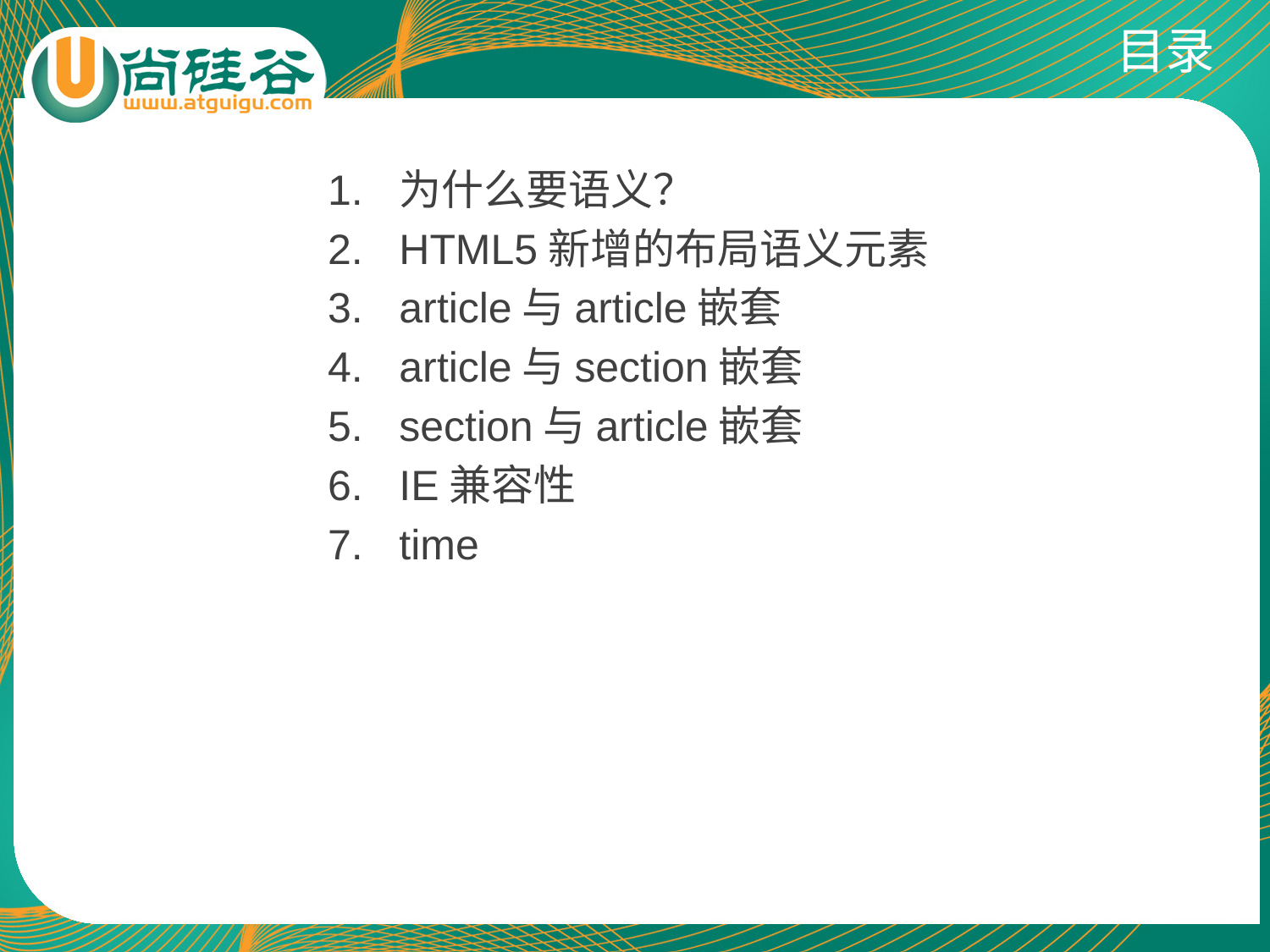

# 目录
为什么要语义？
HTML5新增的布局语义元素
article与article嵌套
article与section嵌套
section与article嵌套
IE兼容性
time